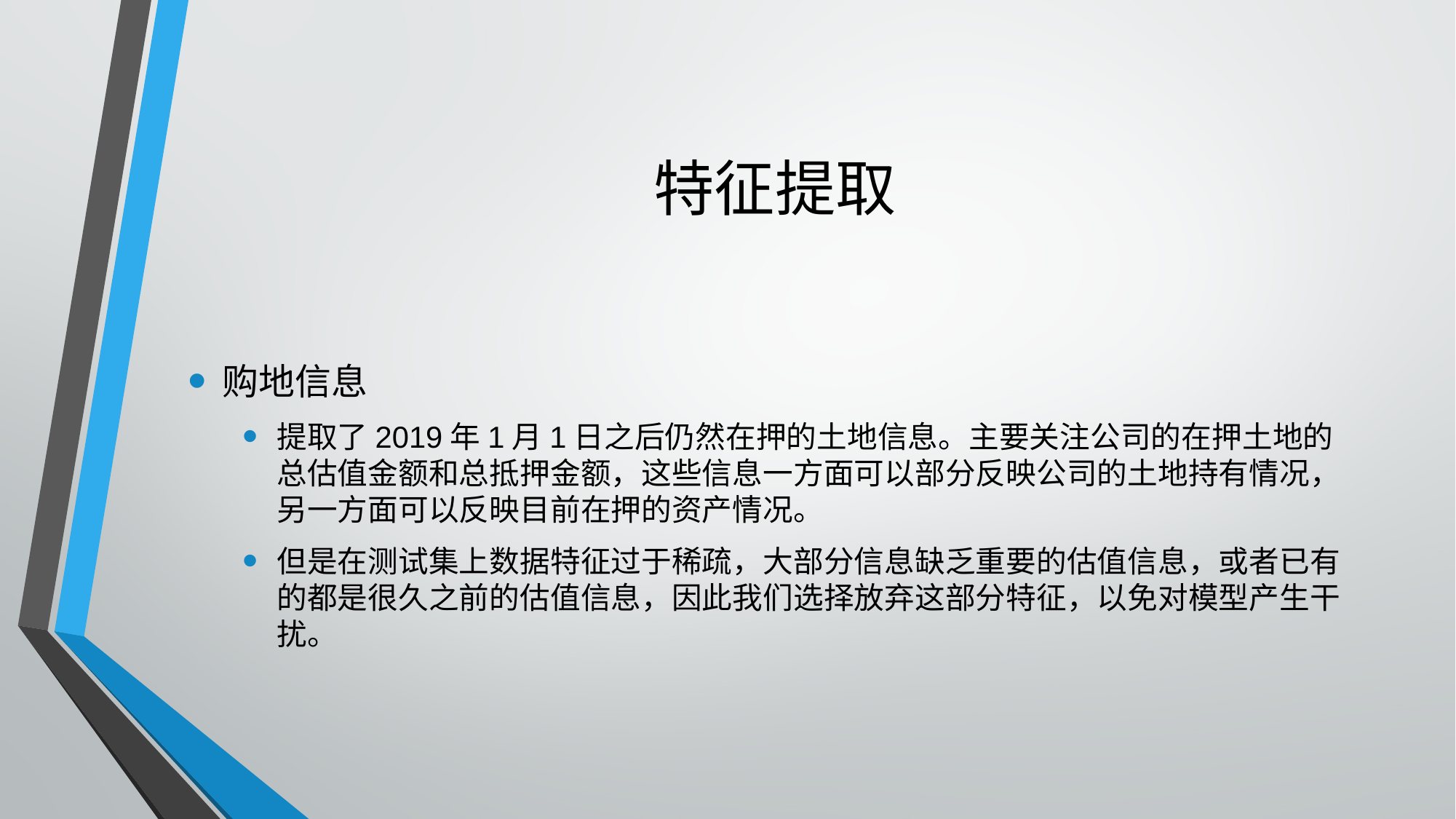

# 特征提取
购地信息
提取了2019年1月1日之后仍然在押的土地信息。主要关注公司的在押土地的总估值金额和总抵押金额，这些信息一方面可以部分反映公司的土地持有情况，另一方面可以反映目前在押的资产情况。
但是在测试集上数据特征过于稀疏，大部分信息缺乏重要的估值信息，或者已有的都是很久之前的估值信息，因此我们选择放弃这部分特征，以免对模型产生干扰。